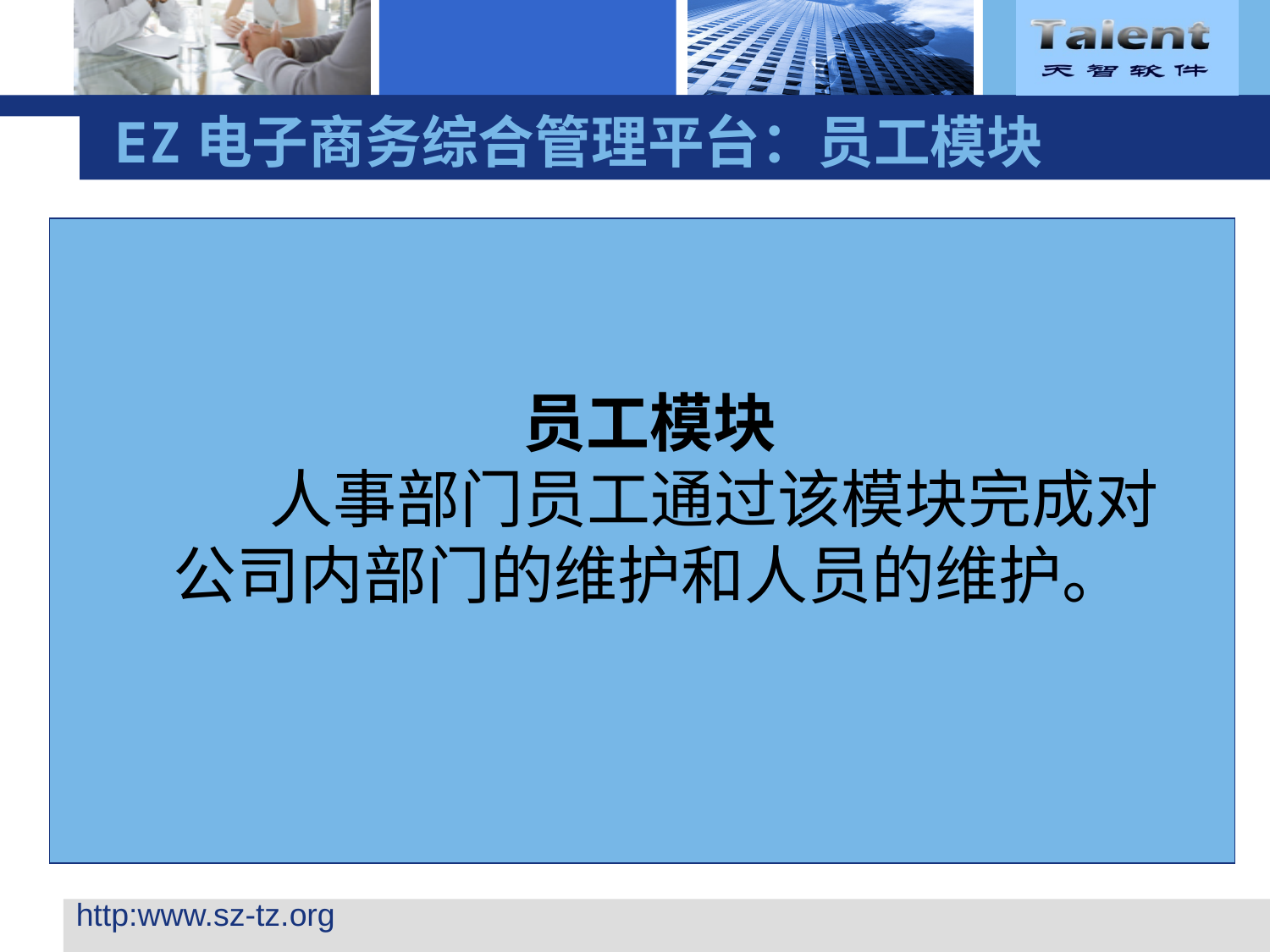

# EZ电子商务综合管理平台：员工模块

员工模块
        人事部门员工通过该模块完成对公司内部门的维护和人员的维护。